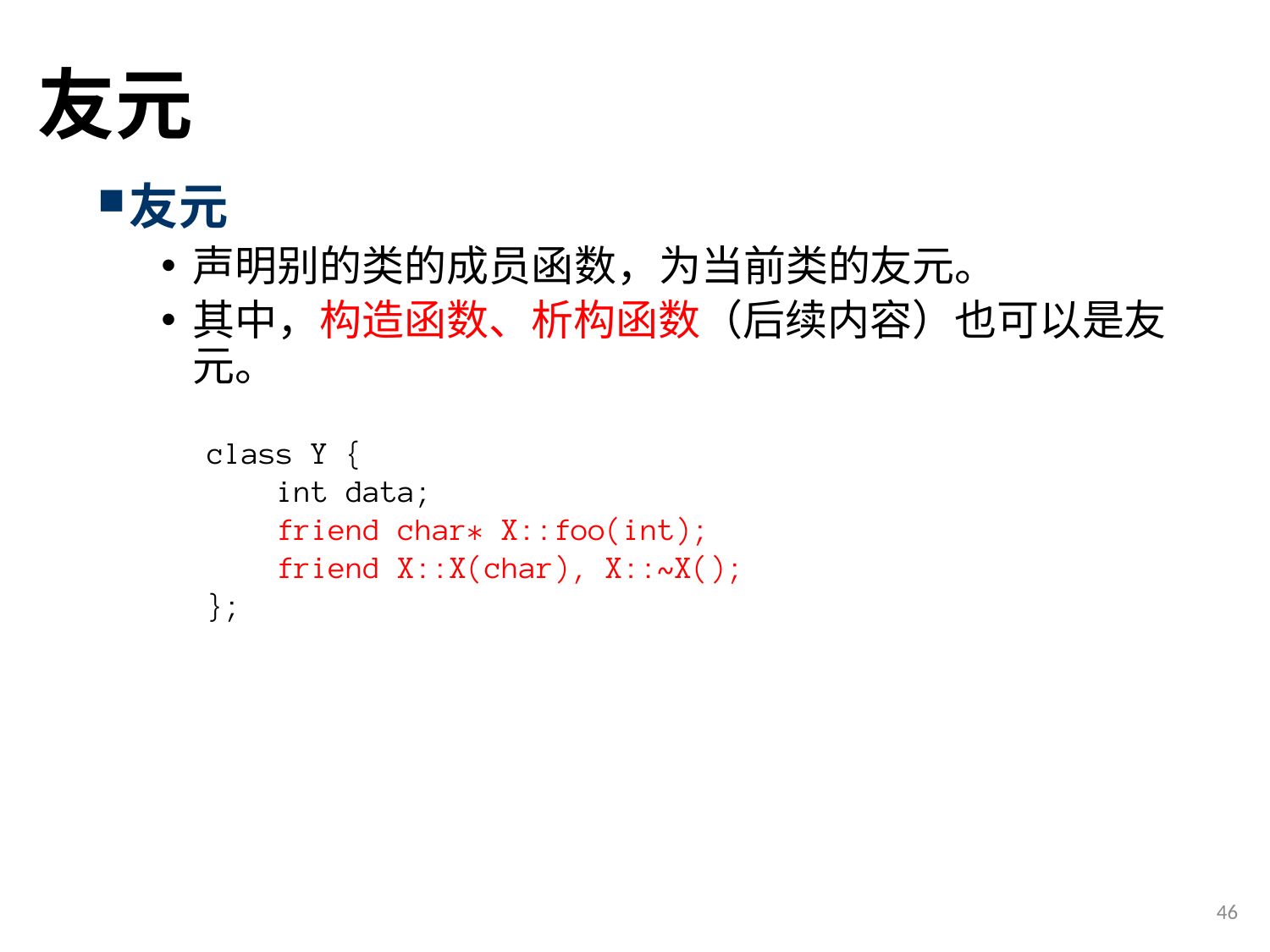

# 友元
友元
声明别的类的成员函数，为当前类的友元。
其中，构造函数、析构函数（后续内容）也可以是友元。
class Y {
    int data;
    friend char* X::foo(int);
    friend X::X(char), X::~X();
};
46